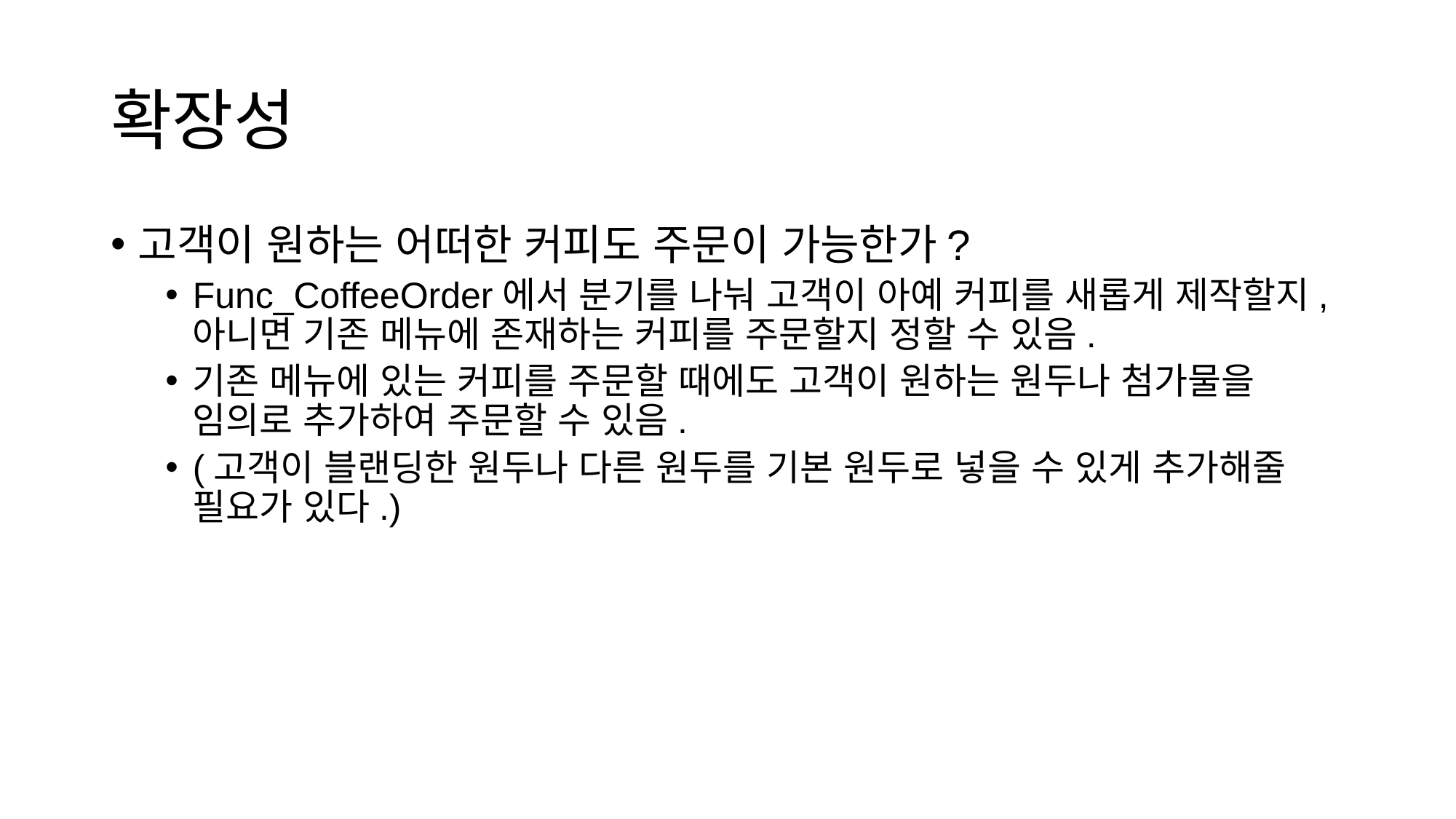

# 확장성
고객이 원하는 어떠한 커피도 주문이 가능한가?
Func_CoffeeOrder에서 분기를 나눠 고객이 아예 커피를 새롭게 제작할지, 아니면 기존 메뉴에 존재하는 커피를 주문할지 정할 수 있음.
기존 메뉴에 있는 커피를 주문할 때에도 고객이 원하는 원두나 첨가물을 임의로 추가하여 주문할 수 있음.
(고객이 블랜딩한 원두나 다른 원두를 기본 원두로 넣을 수 있게 추가해줄 필요가 있다.)